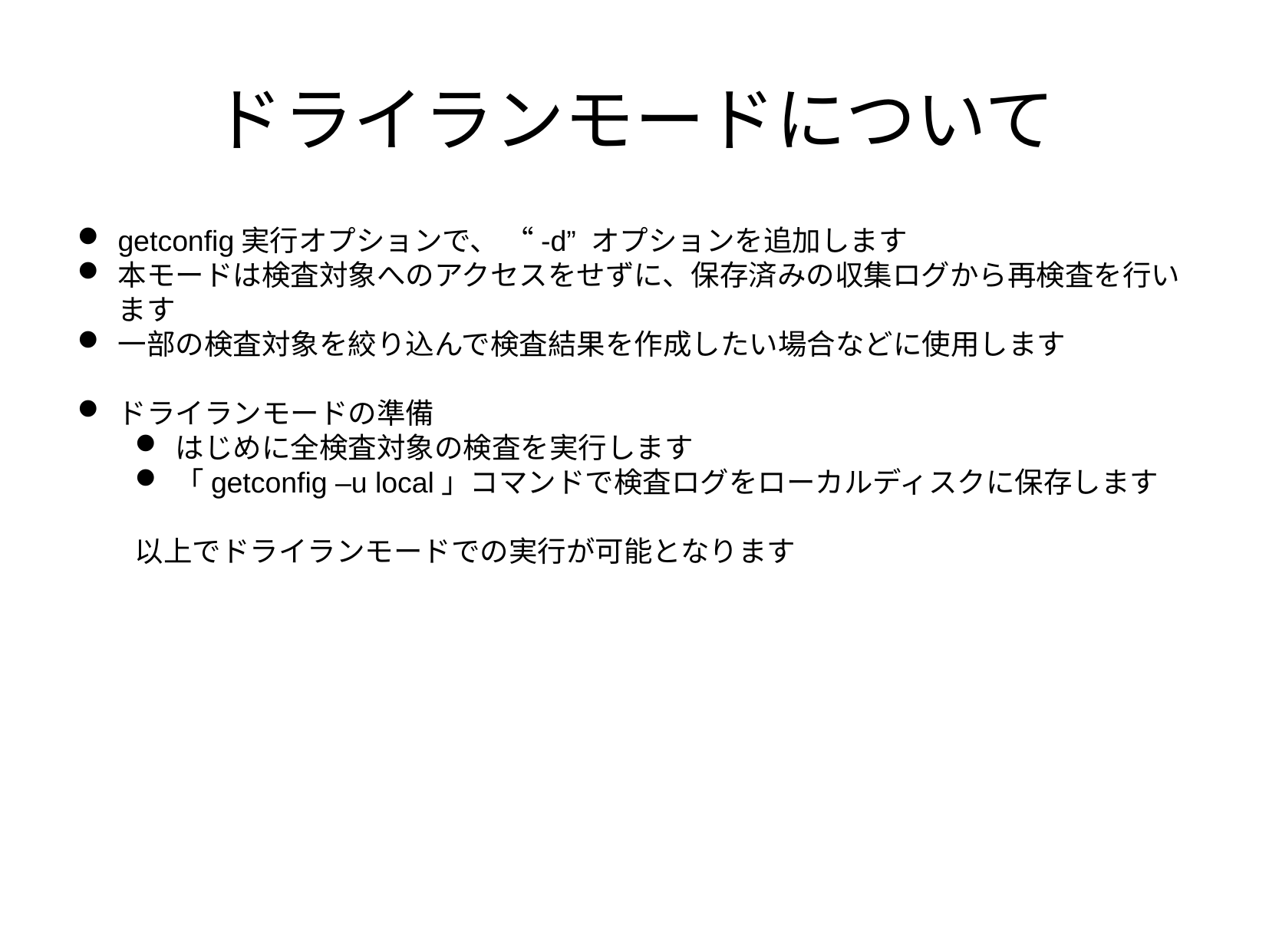

ドライランモードについて
getconfig実行オプションで、 “-d” オプションを追加します
本モードは検査対象へのアクセスをせずに、保存済みの収集ログから再検査を行います
一部の検査対象を絞り込んで検査結果を作成したい場合などに使用します

ドライランモードの準備
はじめに全検査対象の検査を実行します
「getconfig –u local」コマンドで検査ログをローカルディスクに保存します

以上でドライランモードでの実行が可能となります